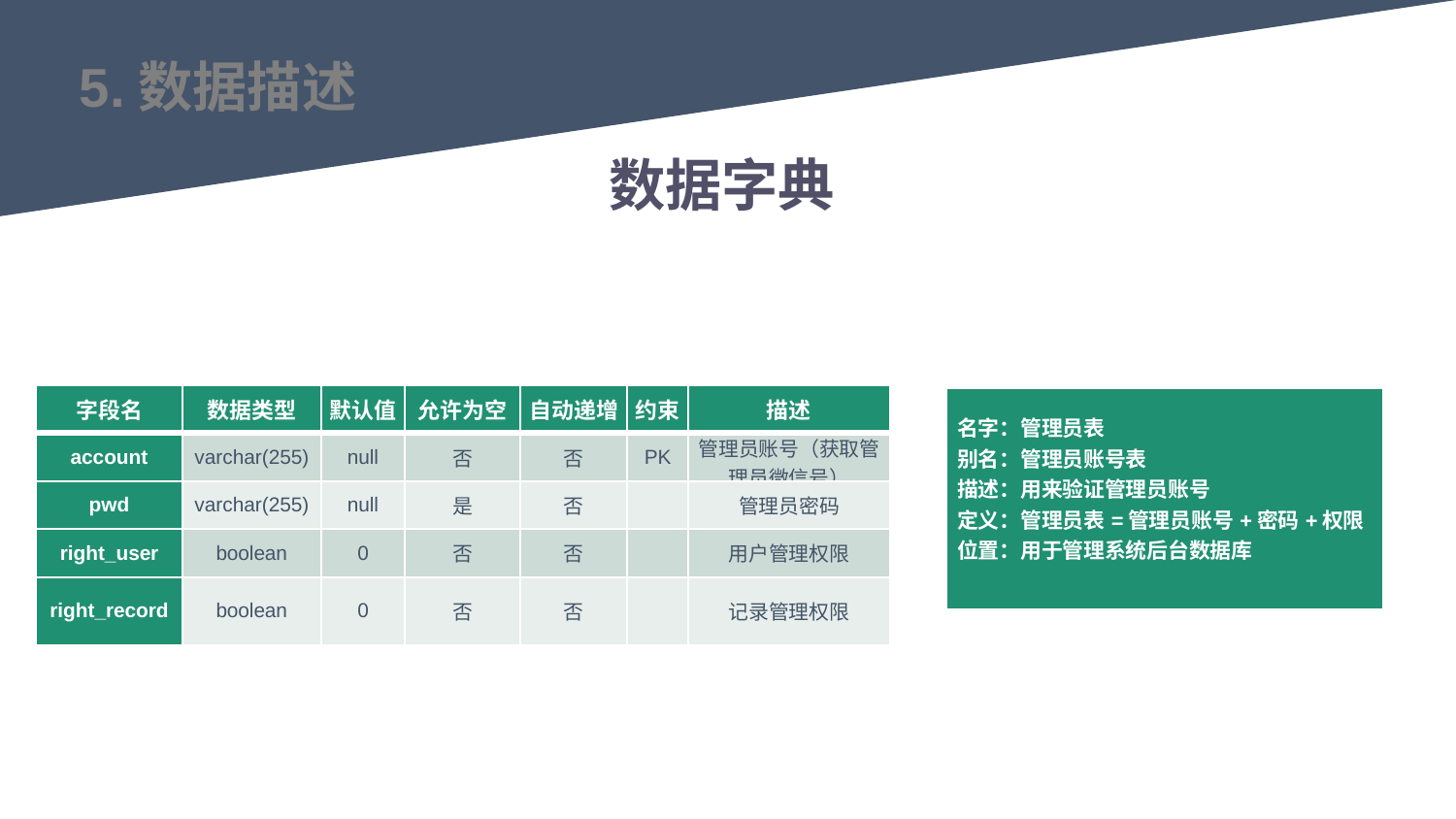

5.数据描述
数据字典
| 字段名 | 数据类型 | 默认值 | 允许为空 | 自动递增 | 约束 | 描述 |
| --- | --- | --- | --- | --- | --- | --- |
| account | varchar(255) | null | 否 | 否 | PK | 管理员账号（获取管理员微信号） |
| pwd | varchar(255) | null | 是 | 否 |  | 管理员密码 |
| right\_user | boolean | 0 | 否 | 否 |  | 用户管理权限 |
| right\_record | boolean | 0 | 否 | 否 |  | 记录管理权限 |
| 名字：管理员表 别名：管理员账号表 描述：用来验证管理员账号 定义：管理员表=管理员账号+密码+权限 位置：用于管理系统后台数据库 |
| --- |